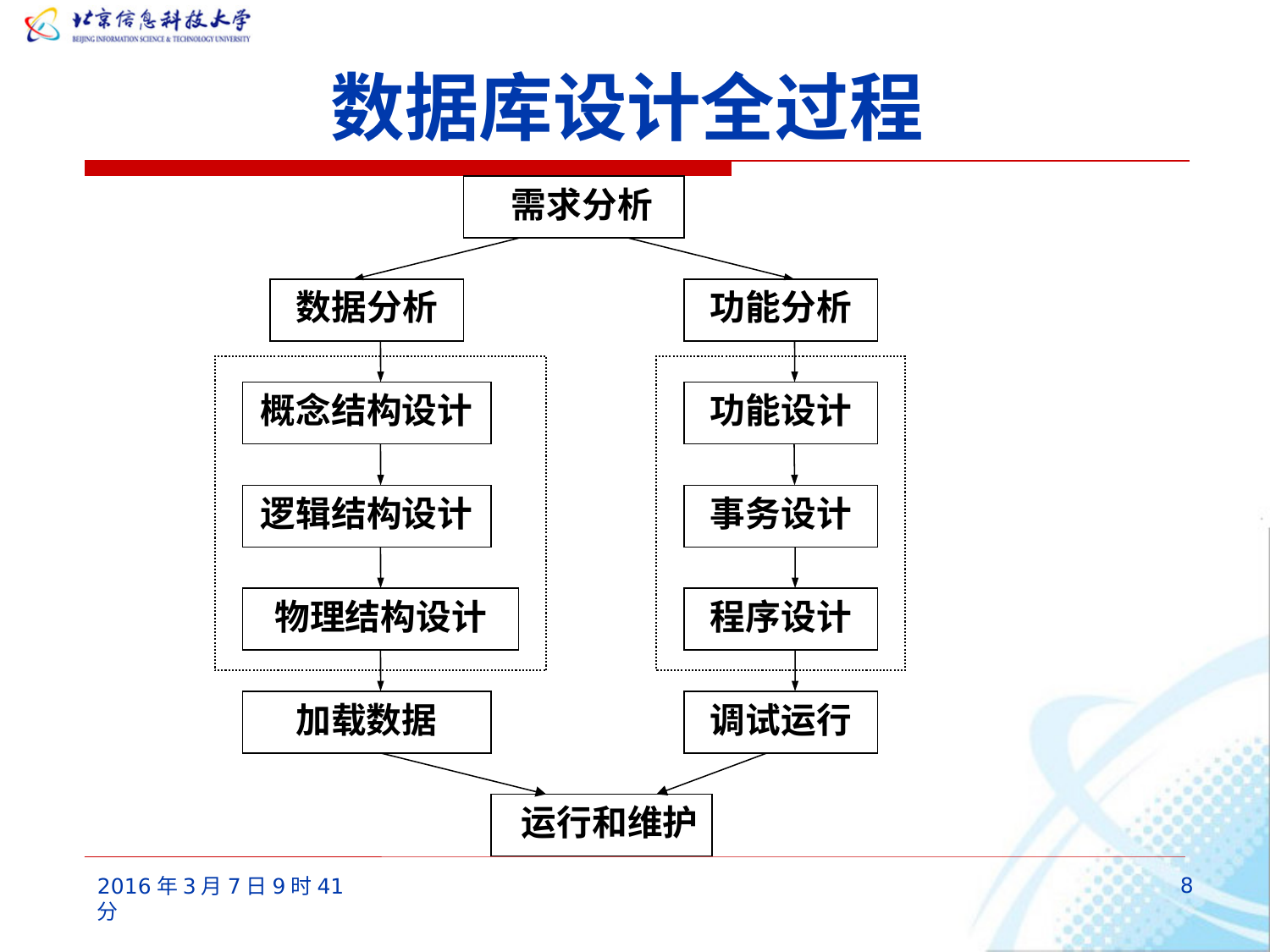

# 数据库设计全过程
 需求分析

数据分析
功能分析

概念结构设计
功能设计

逻辑结构设计
事务设计

物理结构设计
程序设计

加载数据
调试运行

 运行和维护
2016年3月7日9时41分